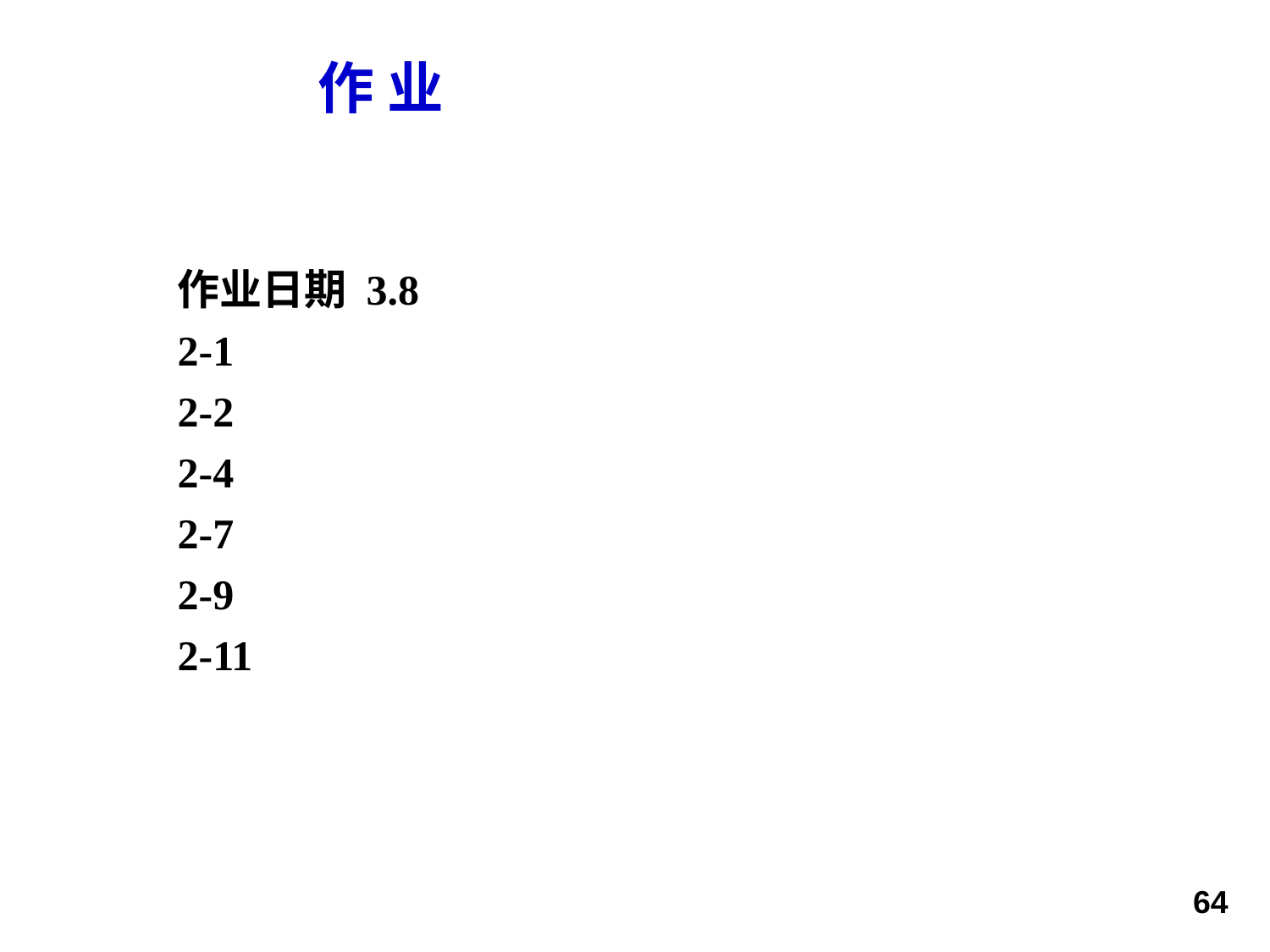

作 业
作业日期 3.8
2-1
2-2
2-4
2-7
2-9
2-11